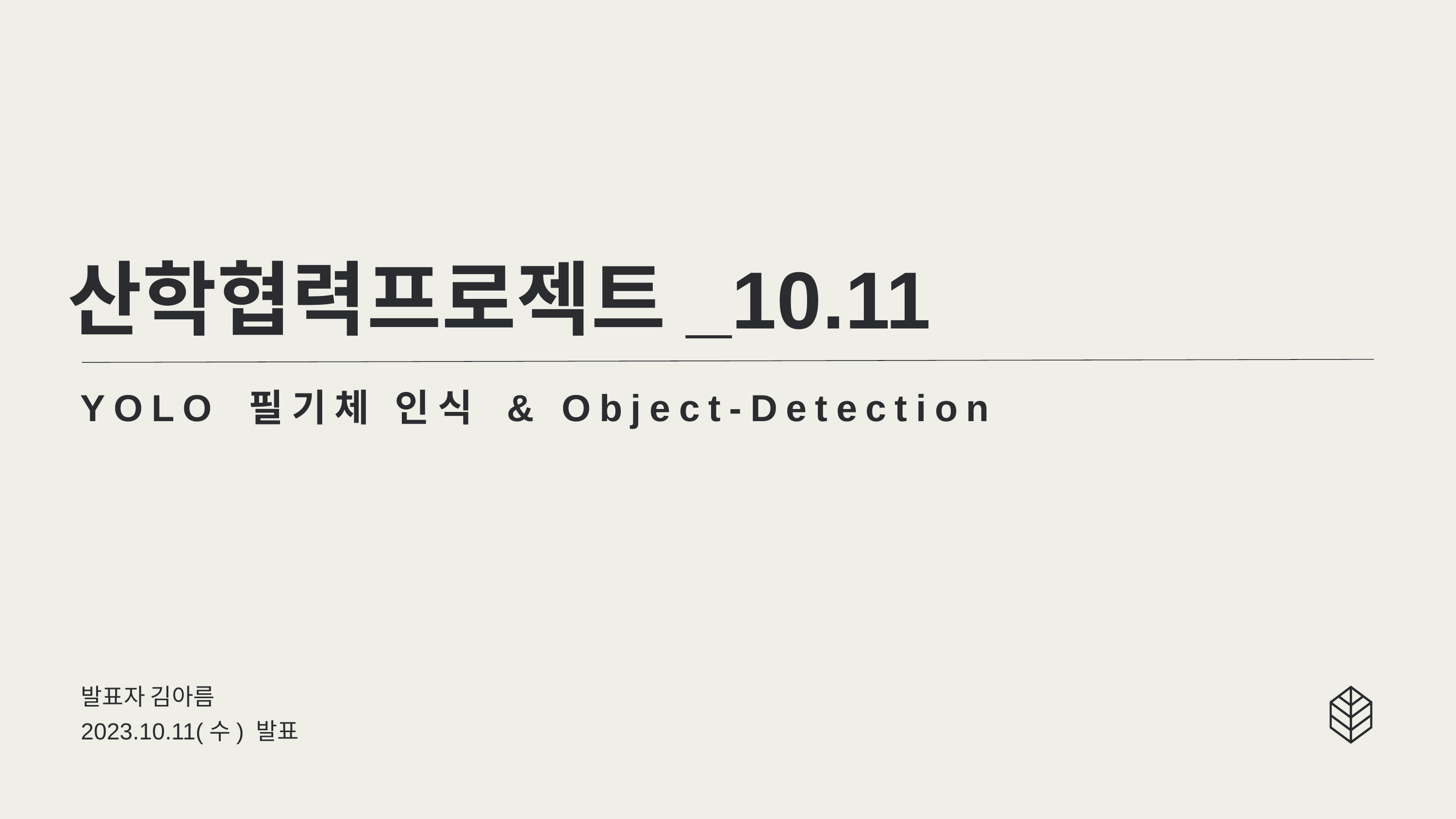

산학협력프로젝트_10.11

YOLO 필기체 인식 & Object-Detection
발표자 김아름
2023.10.11(수) 발표